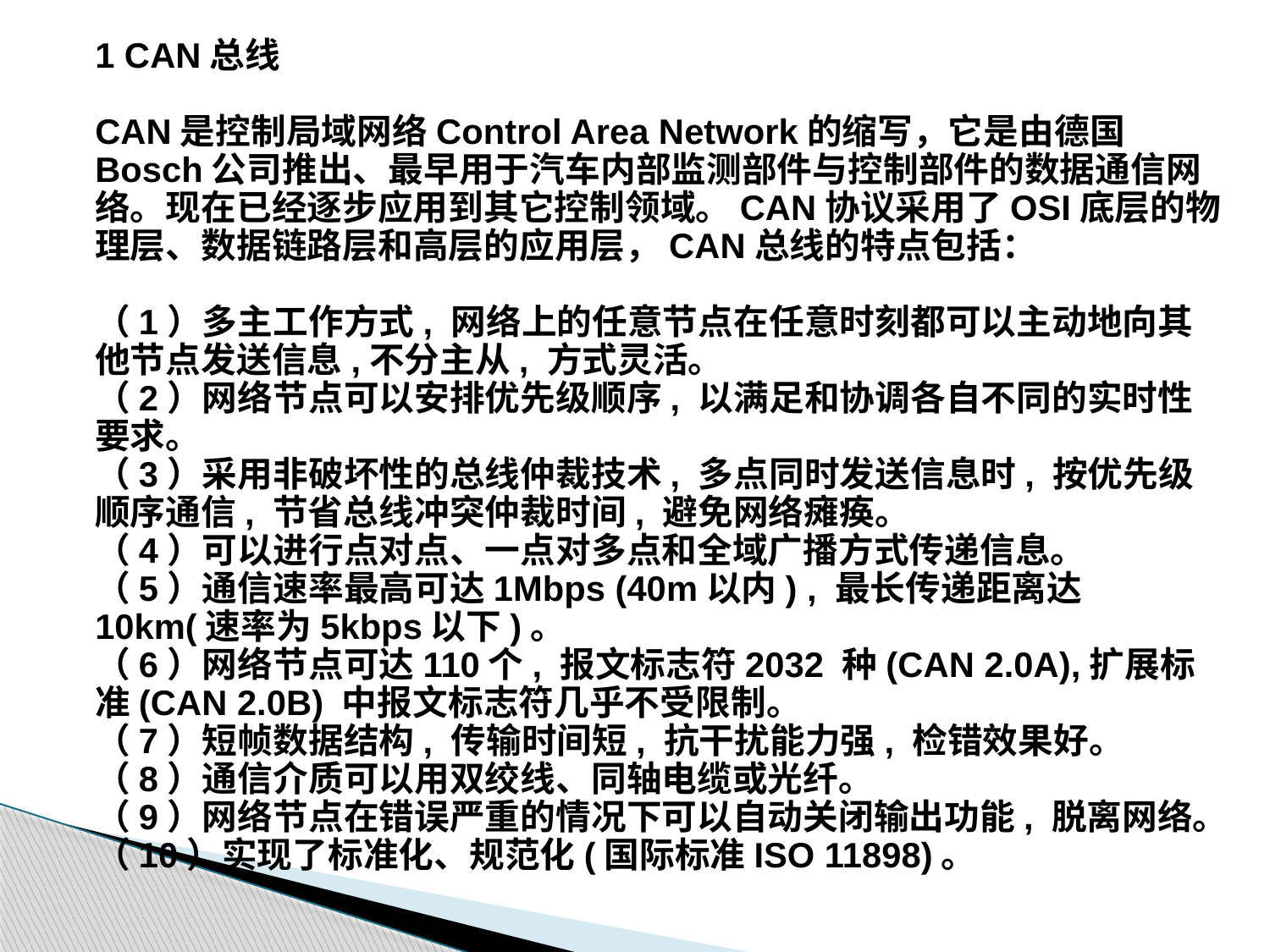

1 CAN总线

	CAN是控制局域网络Control Area Network的缩写，它是由德国Bosch公司推出、最早用于汽车内部监测部件与控制部件的数据通信网络。现在已经逐步应用到其它控制领域。CAN协议采用了OSI底层的物理层、数据链路层和高层的应用层，CAN总线的特点包括：

	（1）多主工作方式, 网络上的任意节点在任意时刻都可以主动地向其他节点发送信息,不分主从, 方式灵活。
	（2）网络节点可以安排优先级顺序, 以满足和协调各自不同的实时性要求。
	（3）采用非破坏性的总线仲裁技术, 多点同时发送信息时, 按优先级顺序通信, 节省总线冲突仲裁时间, 避免网络瘫痪。
	（4）可以进行点对点、一点对多点和全域广播方式传递信息。
	（5）通信速率最高可达1Mbps (40m以内) , 最长传递距离达10km(速率为5kbps以下)。
	（6）网络节点可达110个, 报文标志符2032 种(CAN 2.0A),扩展标准(CAN 2.0B) 中报文标志符几乎不受限制。
	（7）短帧数据结构, 传输时间短, 抗干扰能力强, 检错效果好。
	（8）通信介质可以用双绞线、同轴电缆或光纤。
	（9）网络节点在错误严重的情况下可以自动关闭输出功能, 脱离网络。
	（10）实现了标准化、规范化(国际标准ISO 11898)。